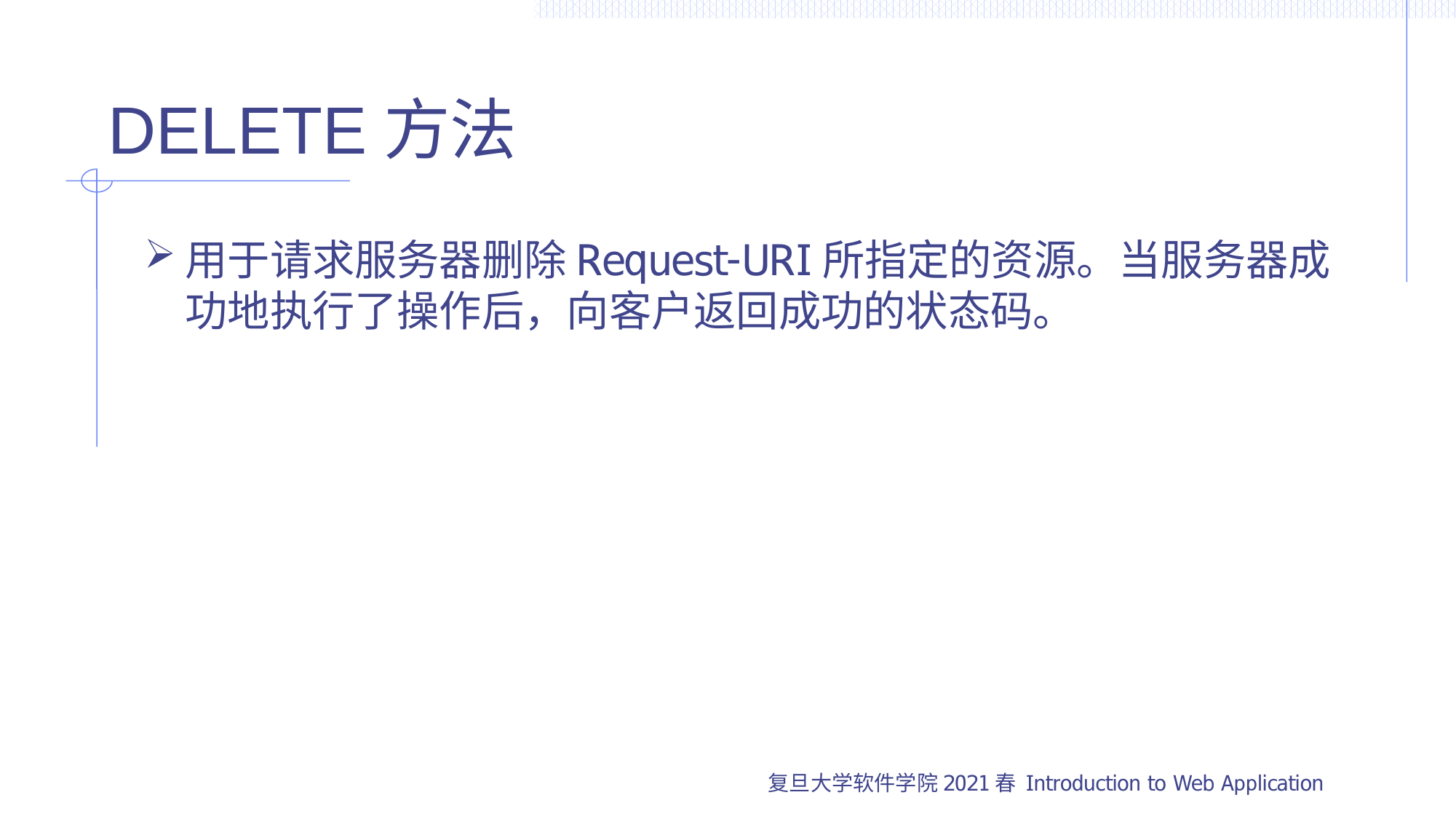

# DELETE方法
用于请求服务器删除Request-URI所指定的资源。当服务器成功地执行了操作后，向客户返回成功的状态码。